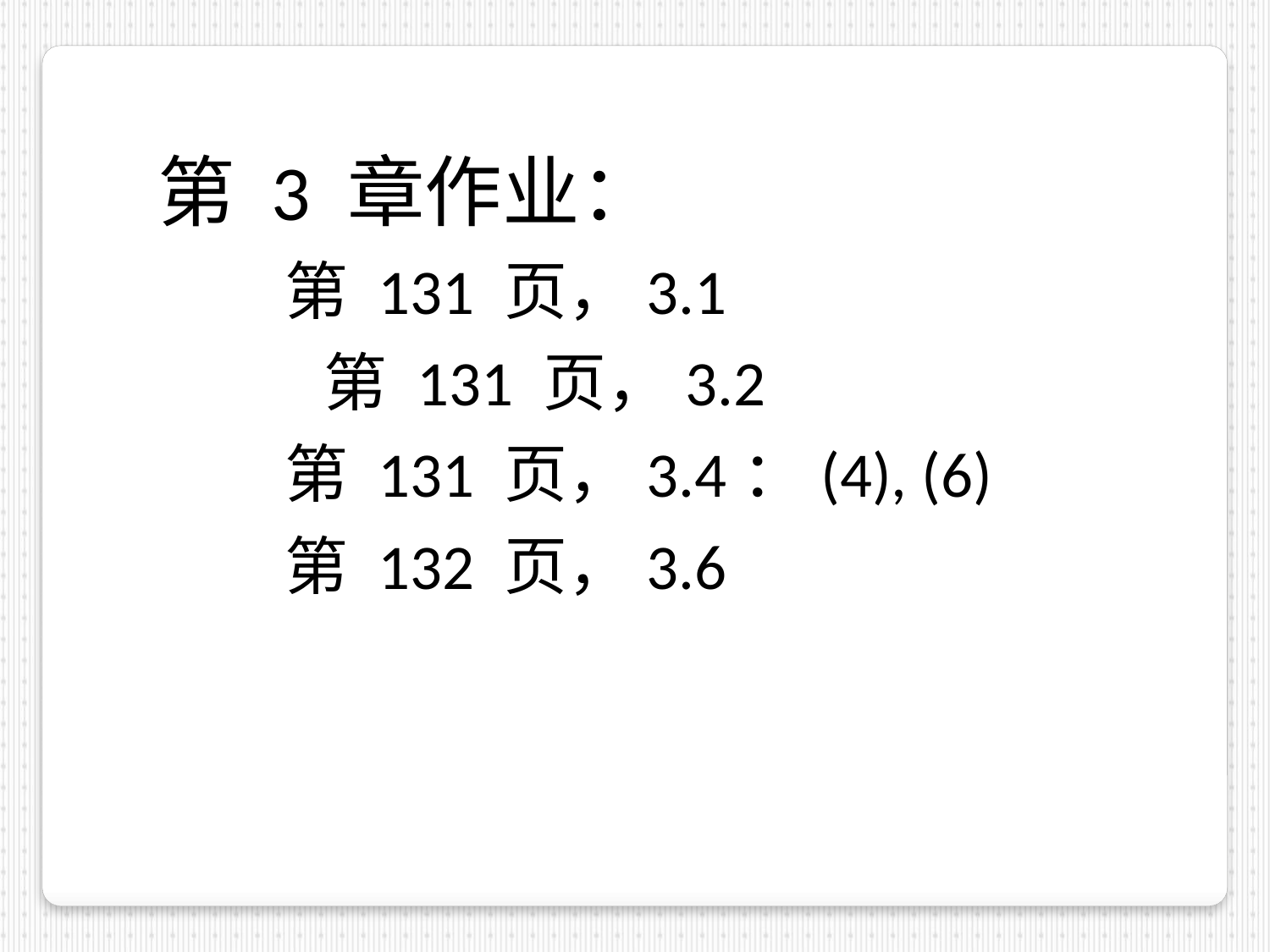

第 3 章作业：

	第 131 页，3.1

	第 131 页，3.2

	第 131 页，3.4：(4), (6)

	第 132 页，3.6